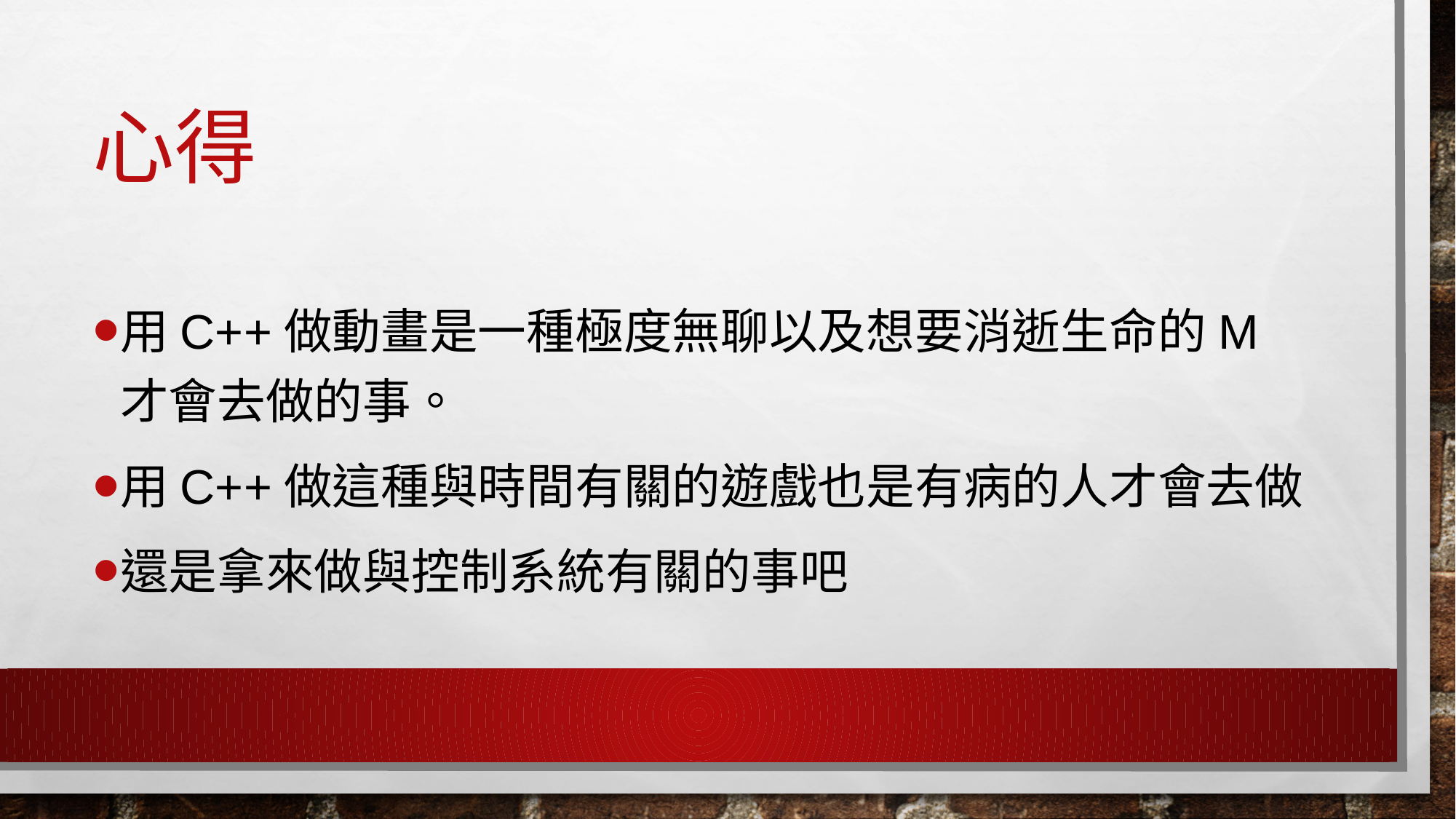

# 心得
用C++做動畫是一種極度無聊以及想要消逝生命的M才會去做的事。
用C++做這種與時間有關的遊戲也是有病的人才會去做
還是拿來做與控制系統有關的事吧